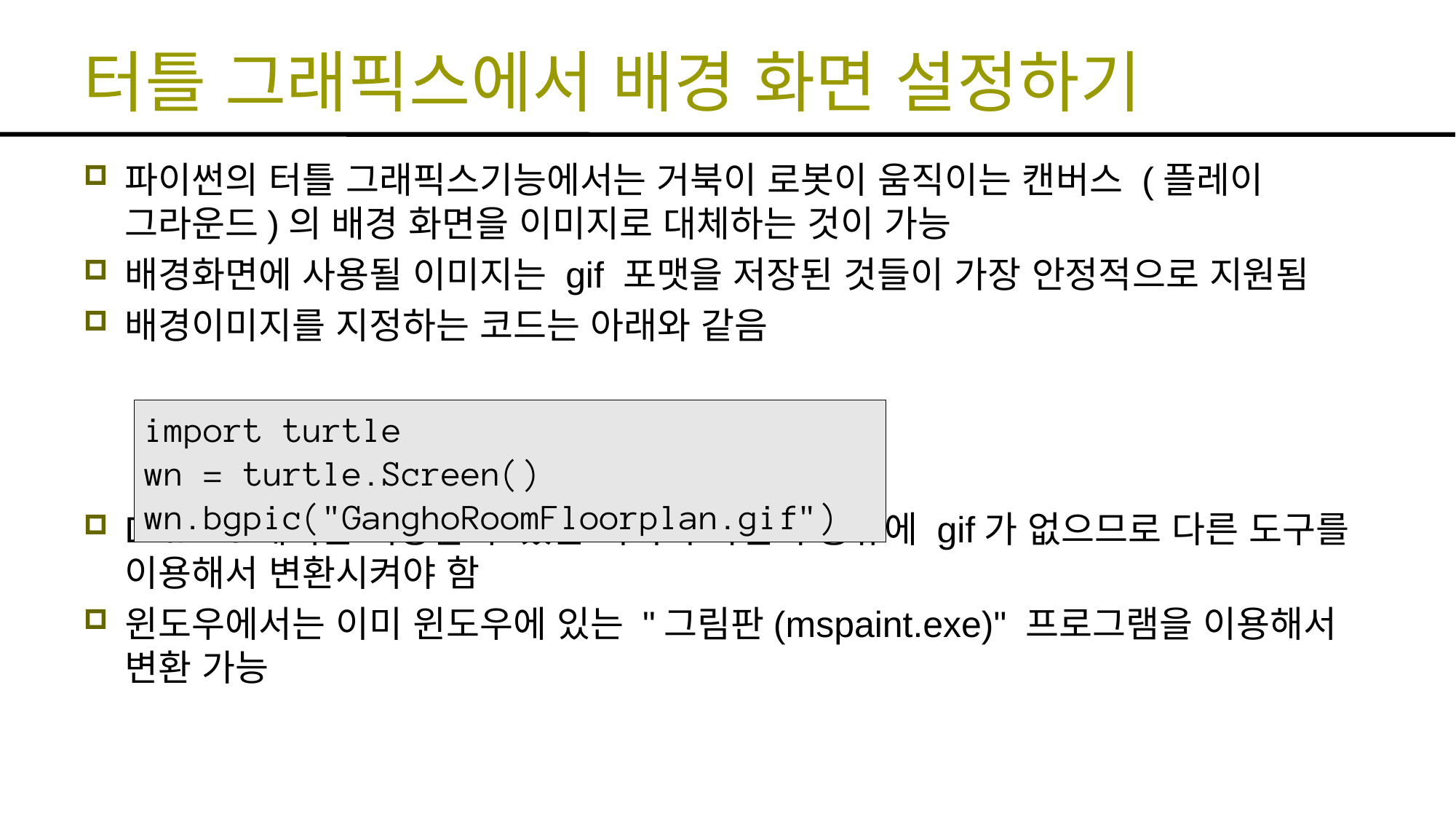

# 터틀 그래픽스에서 배경 화면 설정하기
파이썬의 터틀 그래픽스기능에서는 거북이 로봇이 움직이는 캔버스 (플레이 그라운드)의 배경 화면을 이미지로 대체하는 것이 가능
배경화면에 사용될 이미지는 gif 포맷을 저장된 것들이 가장 안정적으로 지원됨
배경이미지를 지정하는 코드는 아래와 같음

Draw.io에서는 저장할 수 있는 이미지 파일의 종류에 gif가 없으므로 다른 도구를 이용해서 변환시켜야 함
윈도우에서는 이미 윈도우에 있는 "그림판(mspaint.exe)" 프로그램을 이용해서 변환 가능
import turtle
wn = turtle.Screen()
wn.bgpic("GanghoRoomFloorplan.gif")